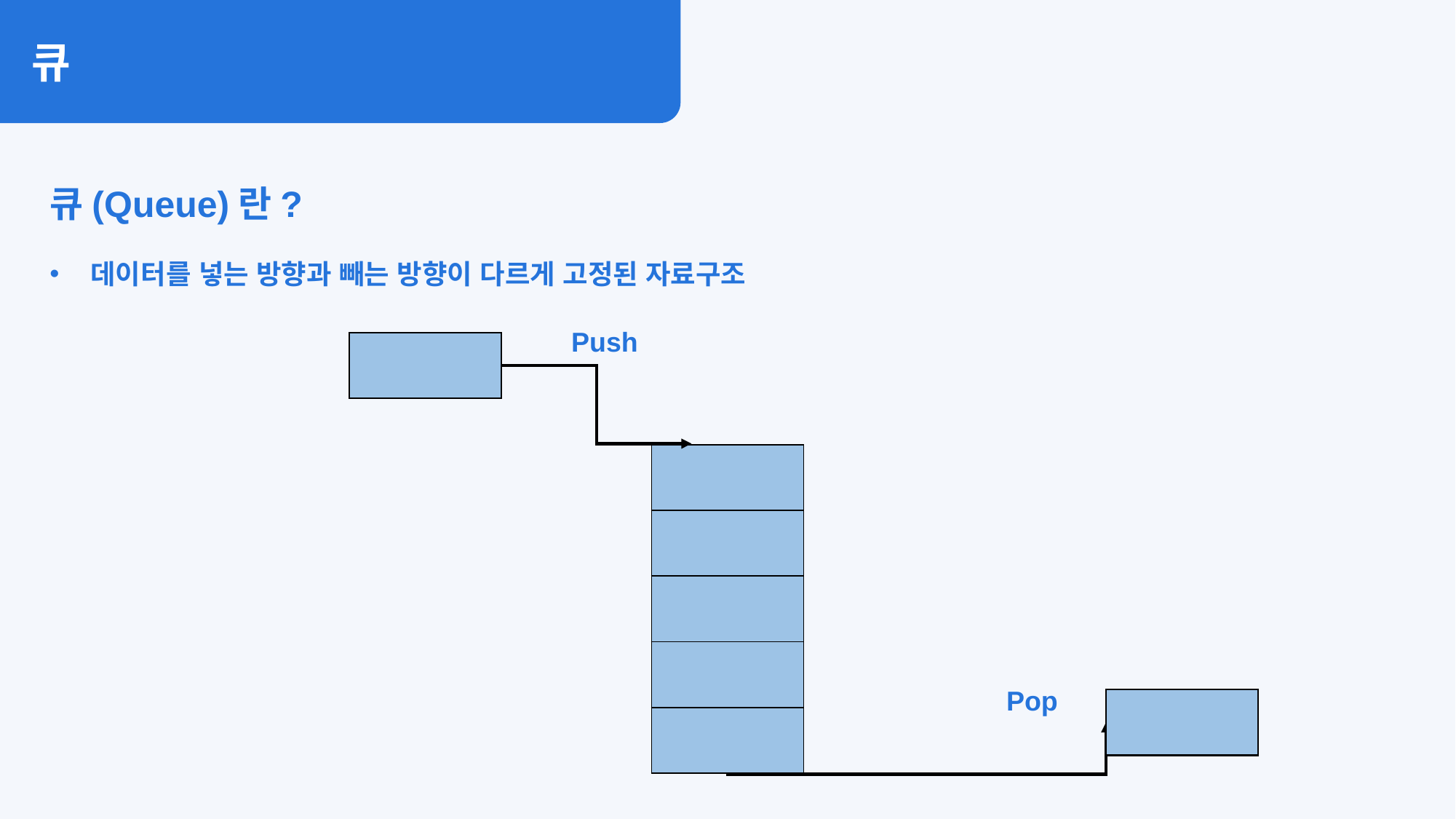

큐
큐(Queue)란?
데이터를 넣는 방향과 빼는 방향이 다르게 고정된 자료구조
Push

|  |
| --- |
|  |
|  |
|  |
|  |
Pop